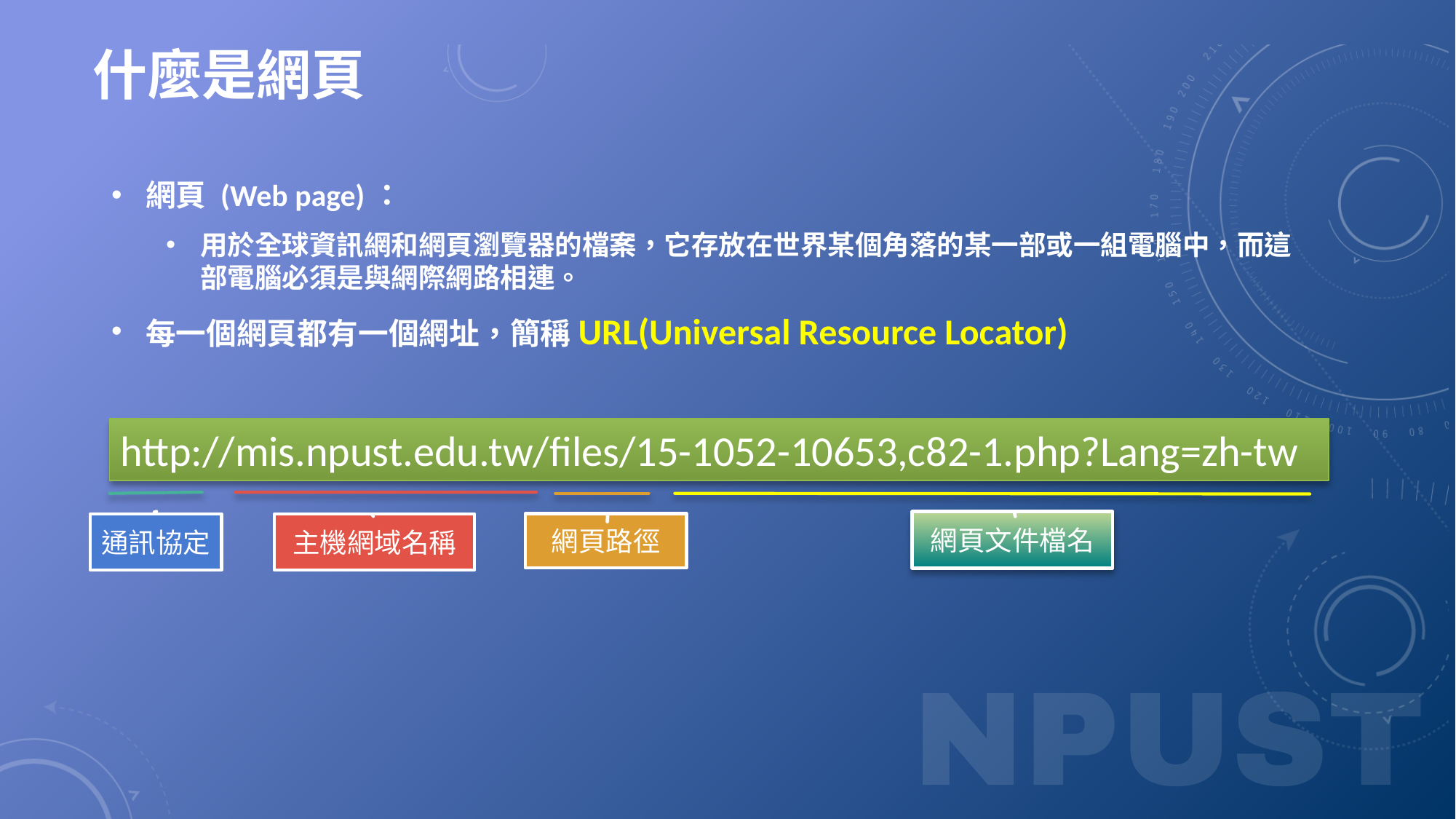

# 什麼是網頁
網頁 (Web page)：
用於全球資訊網和網頁瀏覽器的檔案，它存放在世界某個角落的某一部或一組電腦中，而這部電腦必須是與網際網路相連。
每一個網頁都有一個網址，簡稱URL(Universal Resource Locator)
http://mis.npust.edu.tw/files/15-1052-10653,c82-1.php?Lang=zh-tw
網頁文件檔名
通訊協定
主機網域名稱
網頁路徑
4